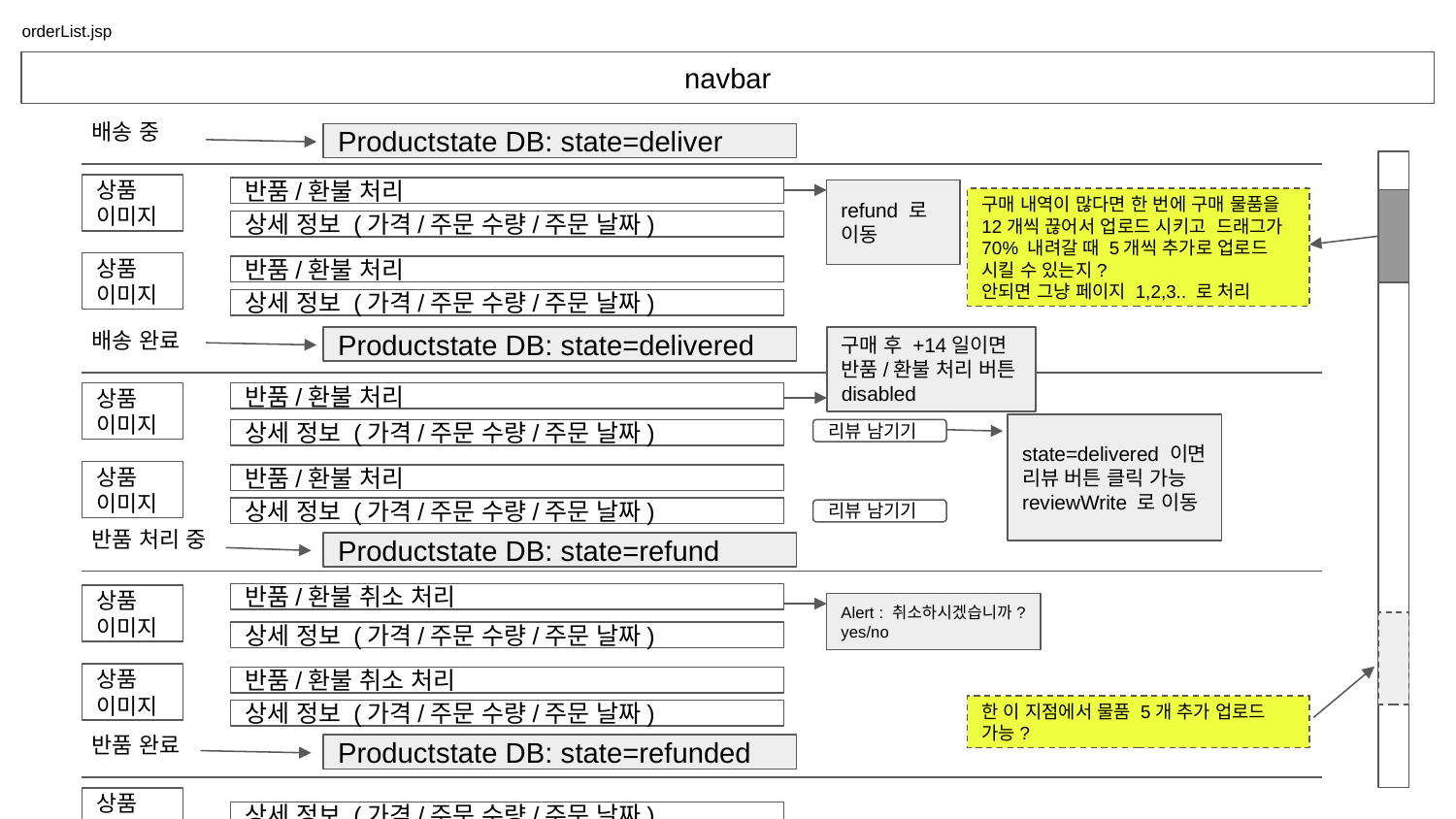

# orderList.jsp
navbar
배송 중
Productstate DB: state=deliver

상품 이미지
반품/환불 처리
refund 로 이동
구매 내역이 많다면 한 번에 구매 물품을 12개씩 끊어서 업로드 시키고  드래그가 70% 내려갈 때 5개씩 추가로 업로드 시킬 수 있는지?
안되면 그냥 페이지 1,2,3.. 로 처리

상세 정보 (가격/주문 수량/주문 날짜)
상품 이미지
반품/환불 처리
상세 정보 (가격/주문 수량/주문 날짜)
배송 완료
Productstate DB: state=delivered
구매 후 +14일이면 반품/환불 처리 버튼 disabled
상품 이미지
반품/환불 처리
state=delivered 이면
리뷰 버튼 클릭 가능
reviewWrite 로 이동
리뷰 남기기
상세 정보 (가격/주문 수량/주문 날짜)
상품 이미지
반품/환불 처리
상세 정보 (가격/주문 수량/주문 날짜)
리뷰 남기기
반품 처리 중
Productstate DB: state=refund
반품/환불 취소 처리
상품 이미지
Alert : 취소하시겠습니까? yes/no

상세 정보 (가격/주문 수량/주문 날짜)
상품 이미지
반품/환불 취소 처리
한 이 지점에서 물품 5개 추가 업로드 가능?
상세 정보 (가격/주문 수량/주문 날짜)
반품 완료
Productstate DB: state=refunded
상품 이미지
상세 정보 (가격/주문 수량/주문 날짜)